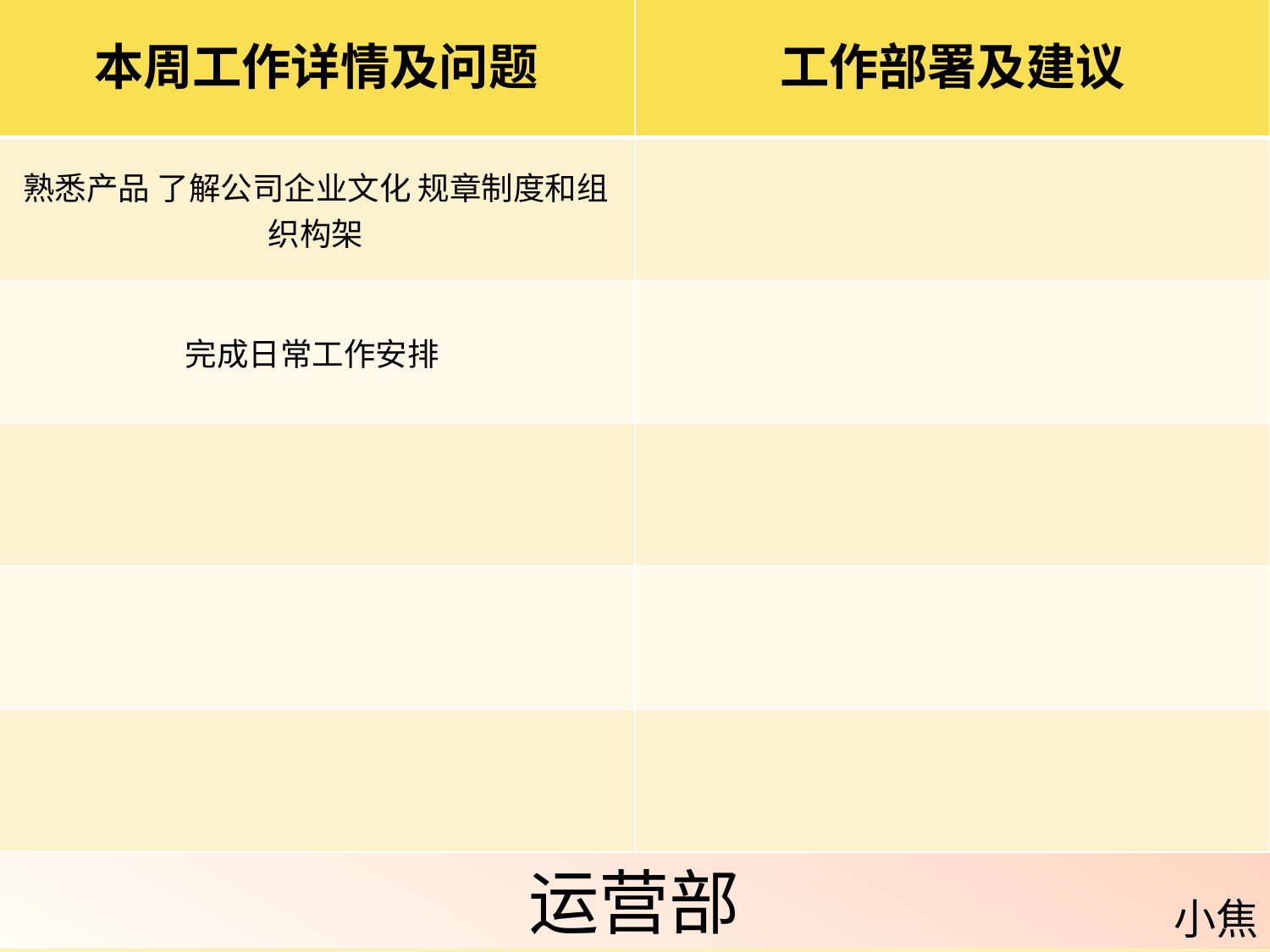

| 本周工作详情及问题 | 工作部署及建议 |
| --- | --- |
| 熟悉产品 了解公司企业文化 规章制度和组织构架 |  |
| 完成日常工作安排 |  |
|  |  |
|  |  |
|  |  |
运营部
小焦